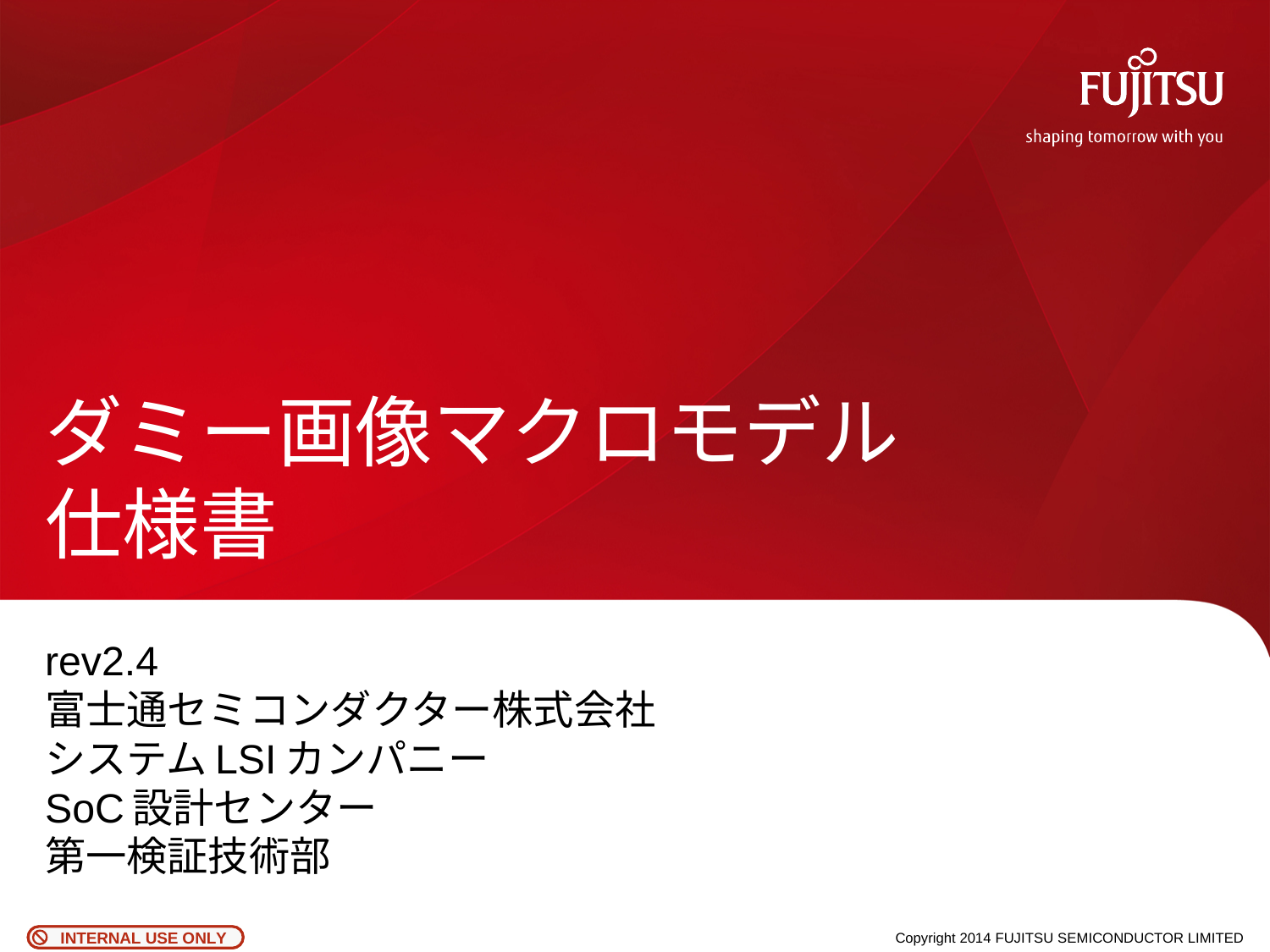

# ダミー画像マクロモデル 仕様書
rev2.4
富士通セミコンダクター株式会社
システムLSIカンパニー
SoC設計センター
第一検証技術部
Copyright 2014 FUJITSU SEMICONDUCTOR LIMITED